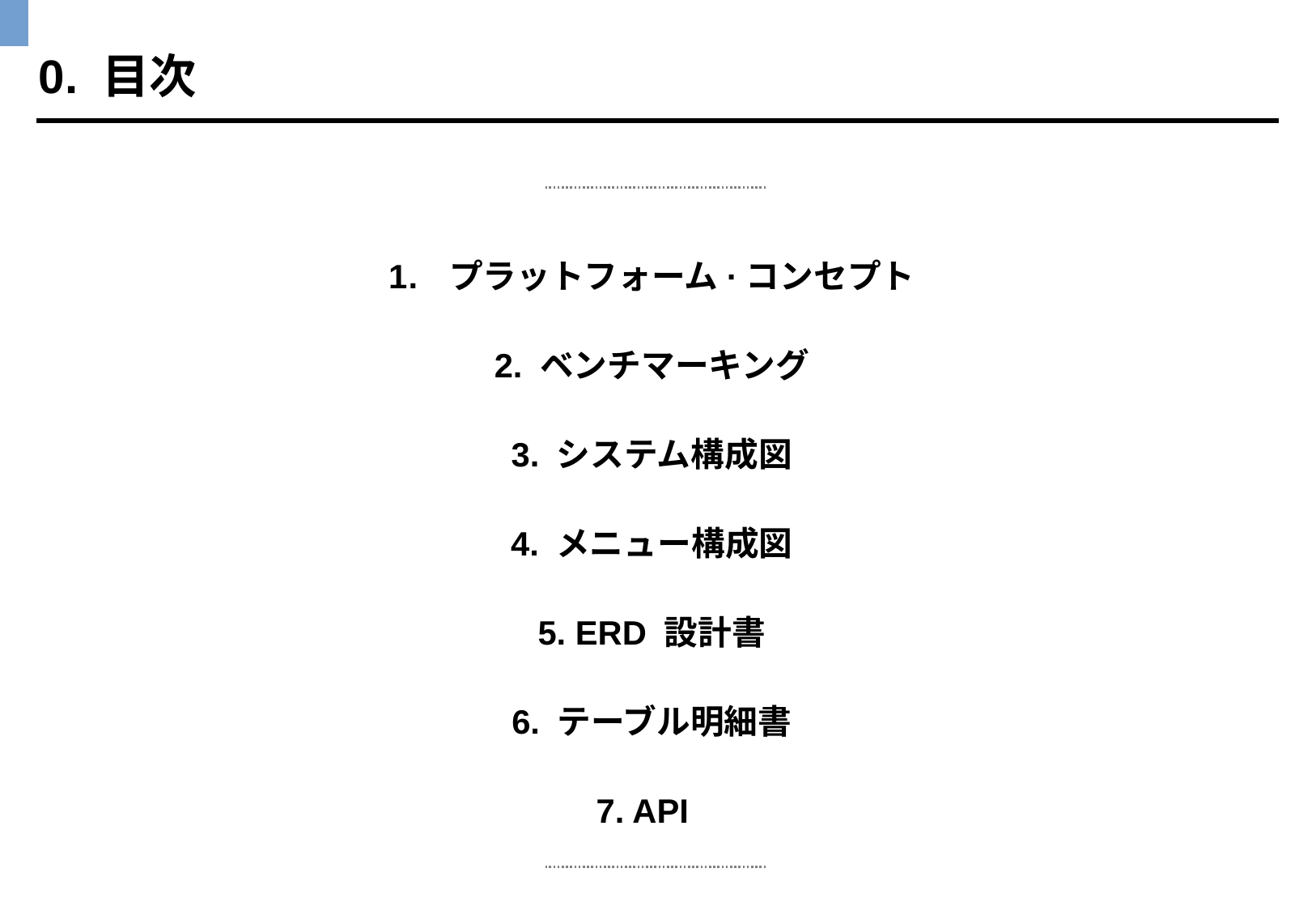

0. 目次
プラットフォーム·コンセプト

2. ベンチマーキング

3. システム構成図

4. メニュー構成図

5. ERD 設計書

6. テーブル明細書

7. API